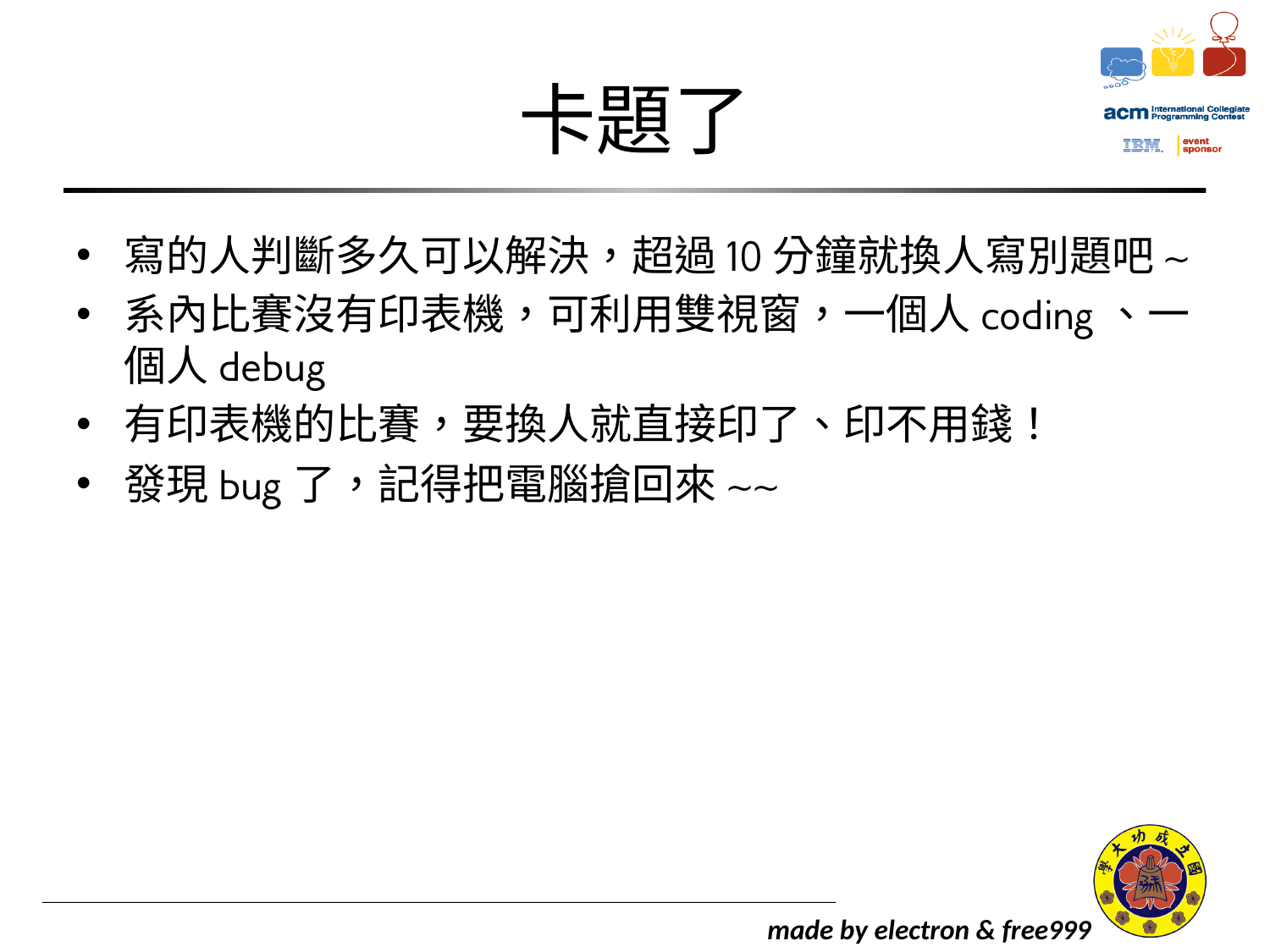

# 卡題了
寫的人判斷多久可以解決，超過10分鐘就換人寫別題吧~
系內比賽沒有印表機，可利用雙視窗，一個人coding、一個人debug
有印表機的比賽，要換人就直接印了、印不用錢！
發現bug了，記得把電腦搶回來~~